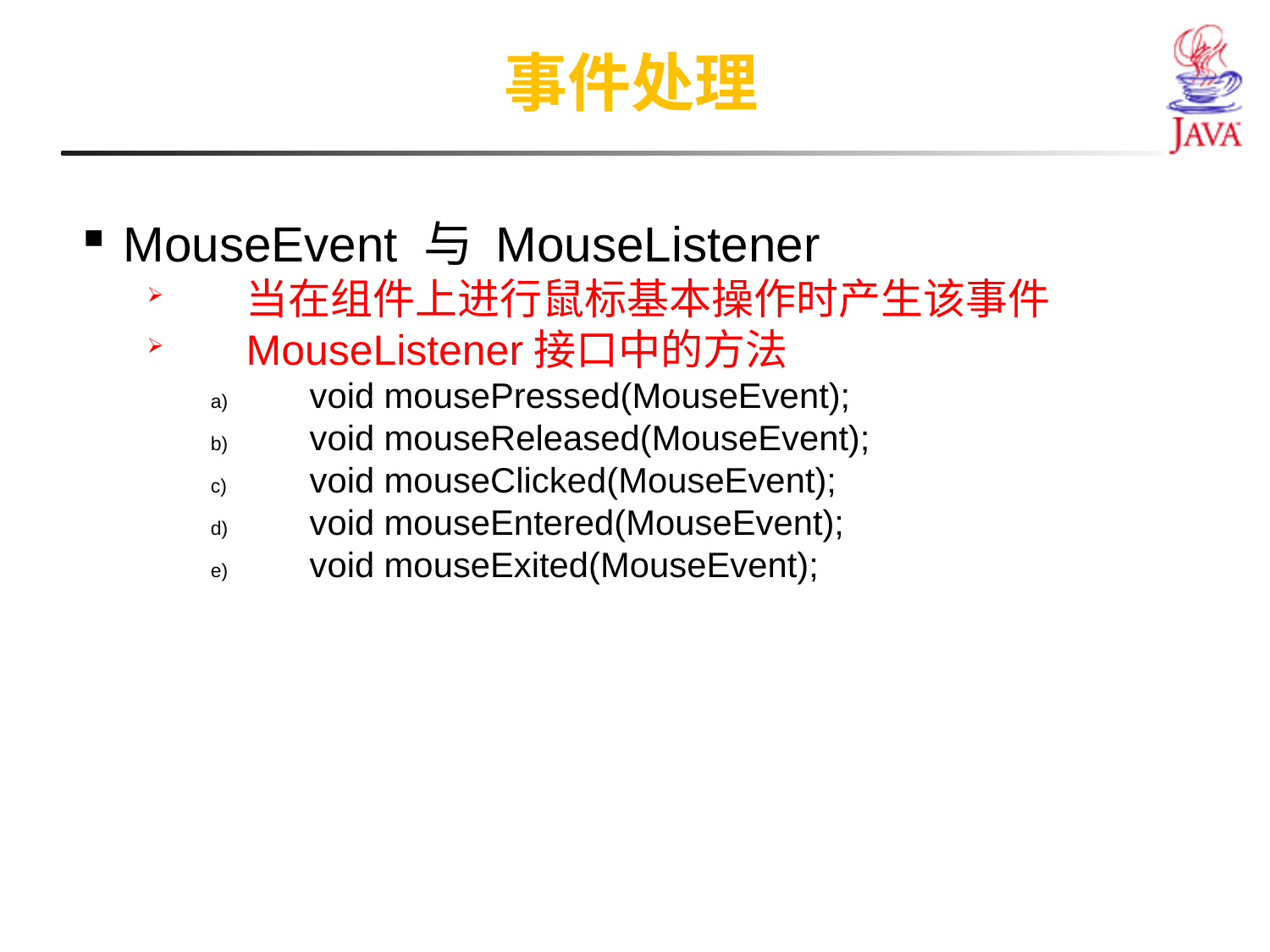

事件处理
MouseEvent 与 MouseListener
当在组件上进行鼠标基本操作时产生该事件
MouseListener接口中的方法
void mousePressed(MouseEvent);
void mouseReleased(MouseEvent);
void mouseClicked(MouseEvent);
void mouseEntered(MouseEvent);
void mouseExited(MouseEvent);